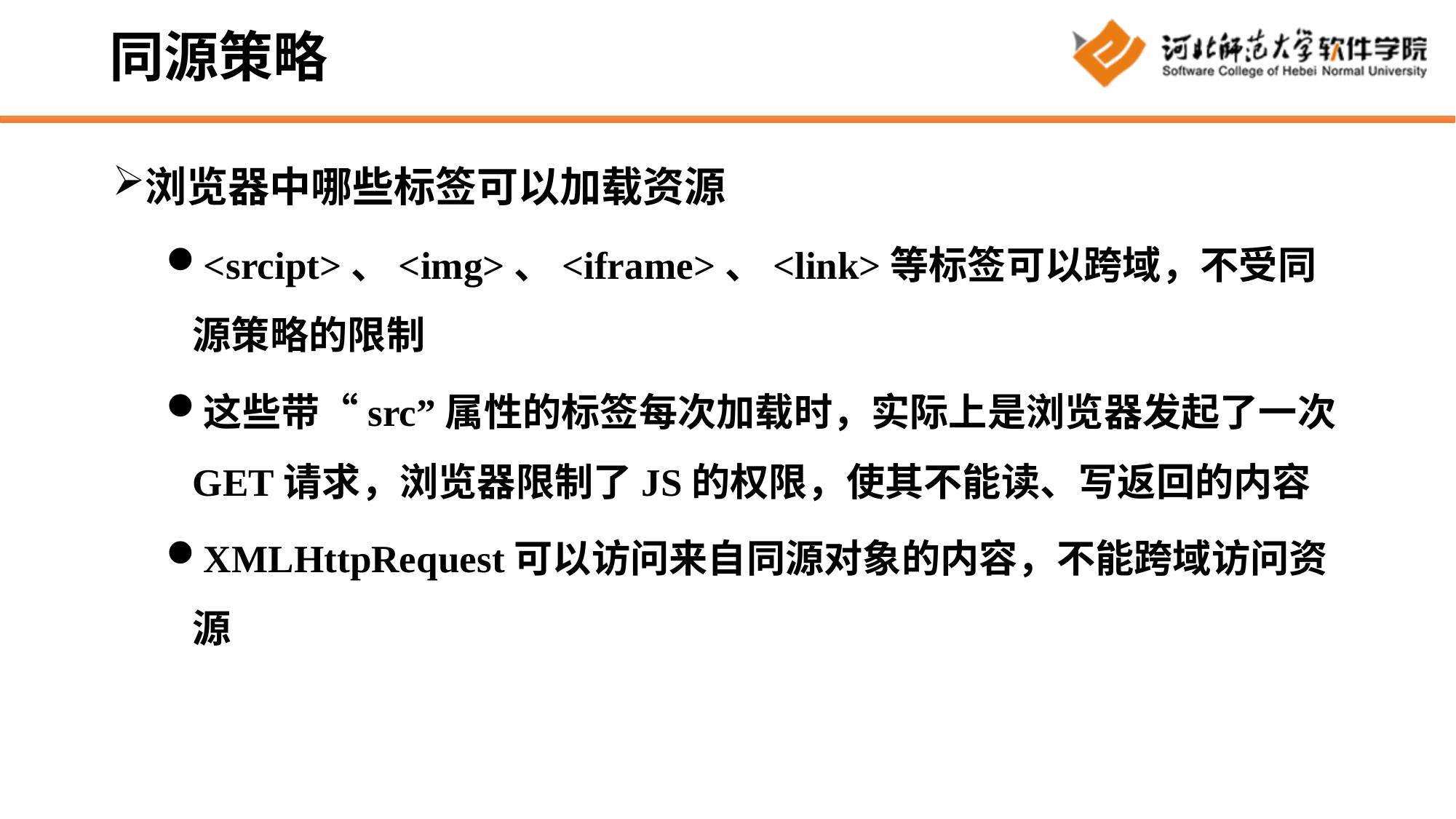

# 同源策略
浏览器中哪些标签可以加载资源
<srcipt>、<img>、<iframe>、<link>等标签可以跨域，不受同源策略的限制
这些带“src”属性的标签每次加载时，实际上是浏览器发起了一次GET请求，浏览器限制了JS的权限，使其不能读、写返回的内容
XMLHttpRequest可以访问来自同源对象的内容，不能跨域访问资源